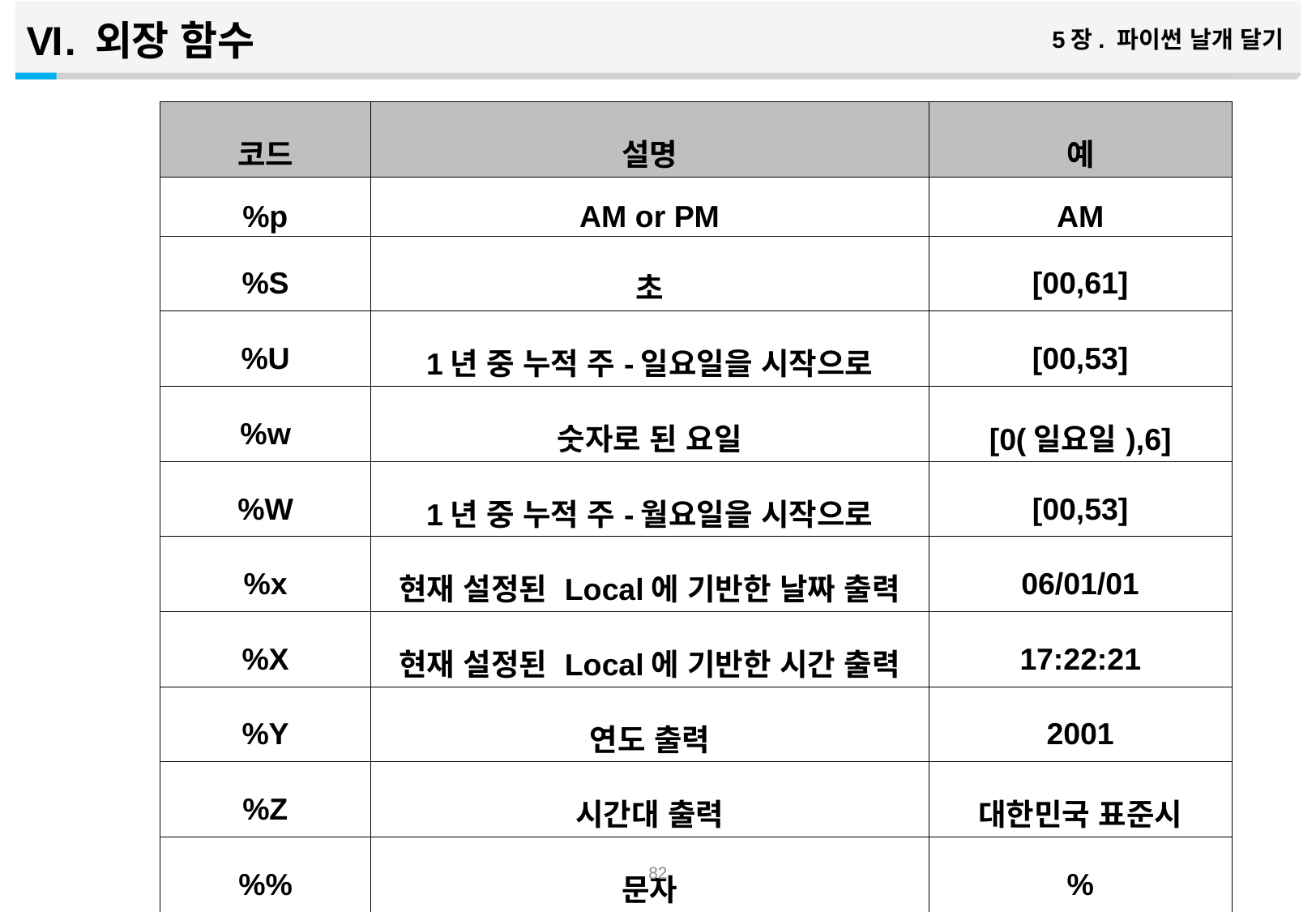

외장 함수
5장. 파이썬 날개 달기
| 코드 | 설명 | 예 |
| --- | --- | --- |
| %p | AM or PM | AM |
| %S | 초 | [00,61] |
| %U | 1년 중 누적 주-일요일을 시작으로 | [00,53] |
| %w | 숫자로 된 요일 | [0(일요일),6] |
| %W | 1년 중 누적 주-월요일을 시작으로 | [00,53] |
| %x | 현재 설정된 Local에 기반한 날짜 출력 | 06/01/01 |
| %X | 현재 설정된 Local에 기반한 시간 출력 | 17:22:21 |
| %Y | 연도 출력 | 2001 |
| %Z | 시간대 출력 | 대한민국 표준시 |
| %% | 문자 | % |
| %y | 세기 부분을 제외한 연도 출력 | 01 |
82